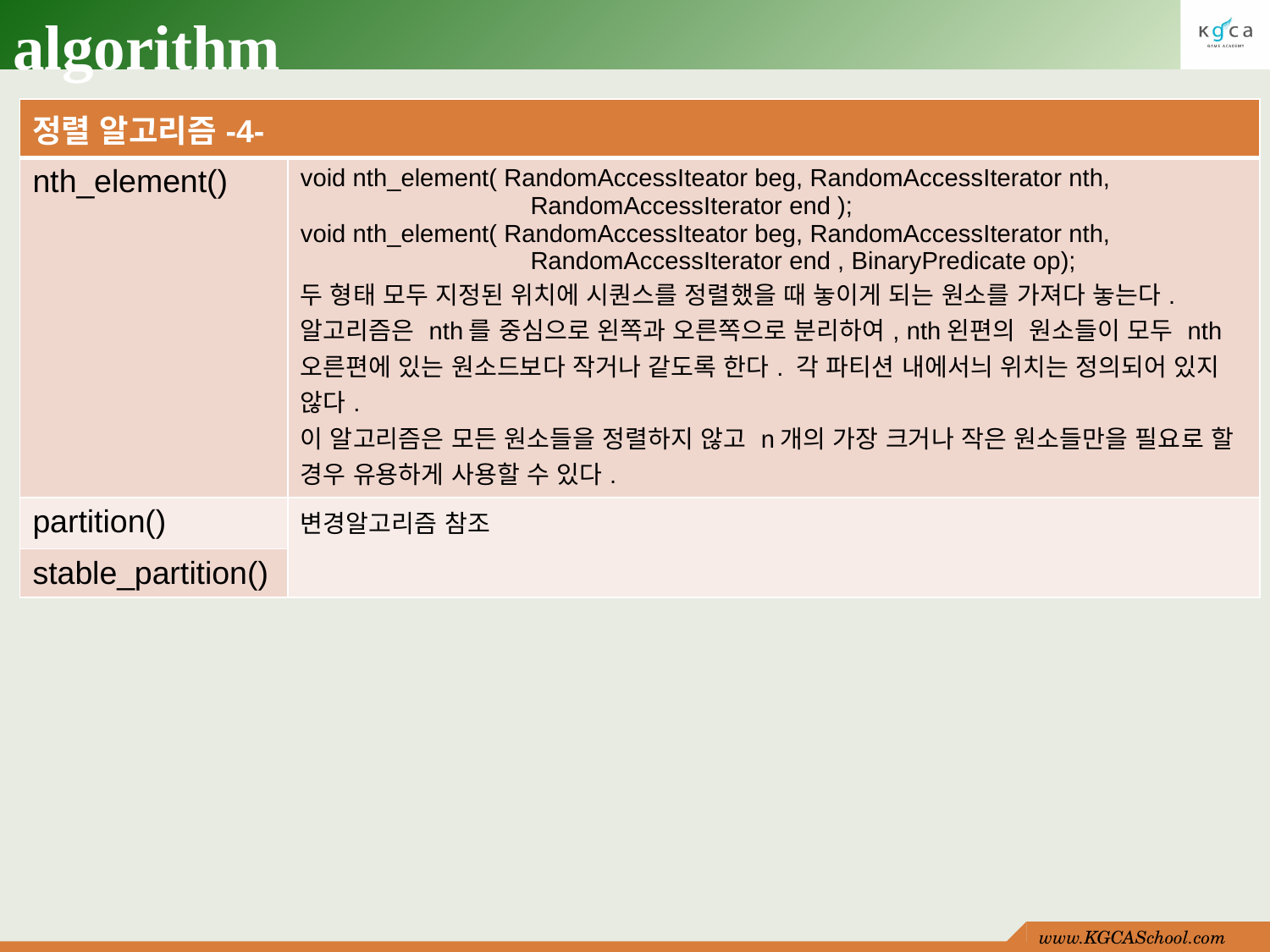

# algorithm
| 정렬 알고리즘-4- |  |
| --- | --- |
| nth\_element() | void nth\_element( RandomAccessIteator beg, RandomAccessIterator nth, RandomAccessIterator end ); void nth\_element( RandomAccessIteator beg, RandomAccessIterator nth, RandomAccessIterator end , BinaryPredicate op); 두 형태 모두 지정된 위치에 시퀀스를 정렬했을 때 놓이게 되는 원소를 가져다 놓는다. 알고리즘은 nth를 중심으로 왼쪽과 오른쪽으로 분리하여, nth왼편의 원소들이 모두 nth오른편에 있는 원소드보다 작거나 같도록 한다. 각 파티션 내에서늬 위치는 정의되어 있지 않다. 이 알고리즘은 모든 원소들을 정렬하지 않고 n개의 가장 크거나 작은 원소들만을 필요로 할 경우 유용하게 사용할 수 있다. |
| partition() | 변경알고리즘 참조 |
| stable\_partition() |  |